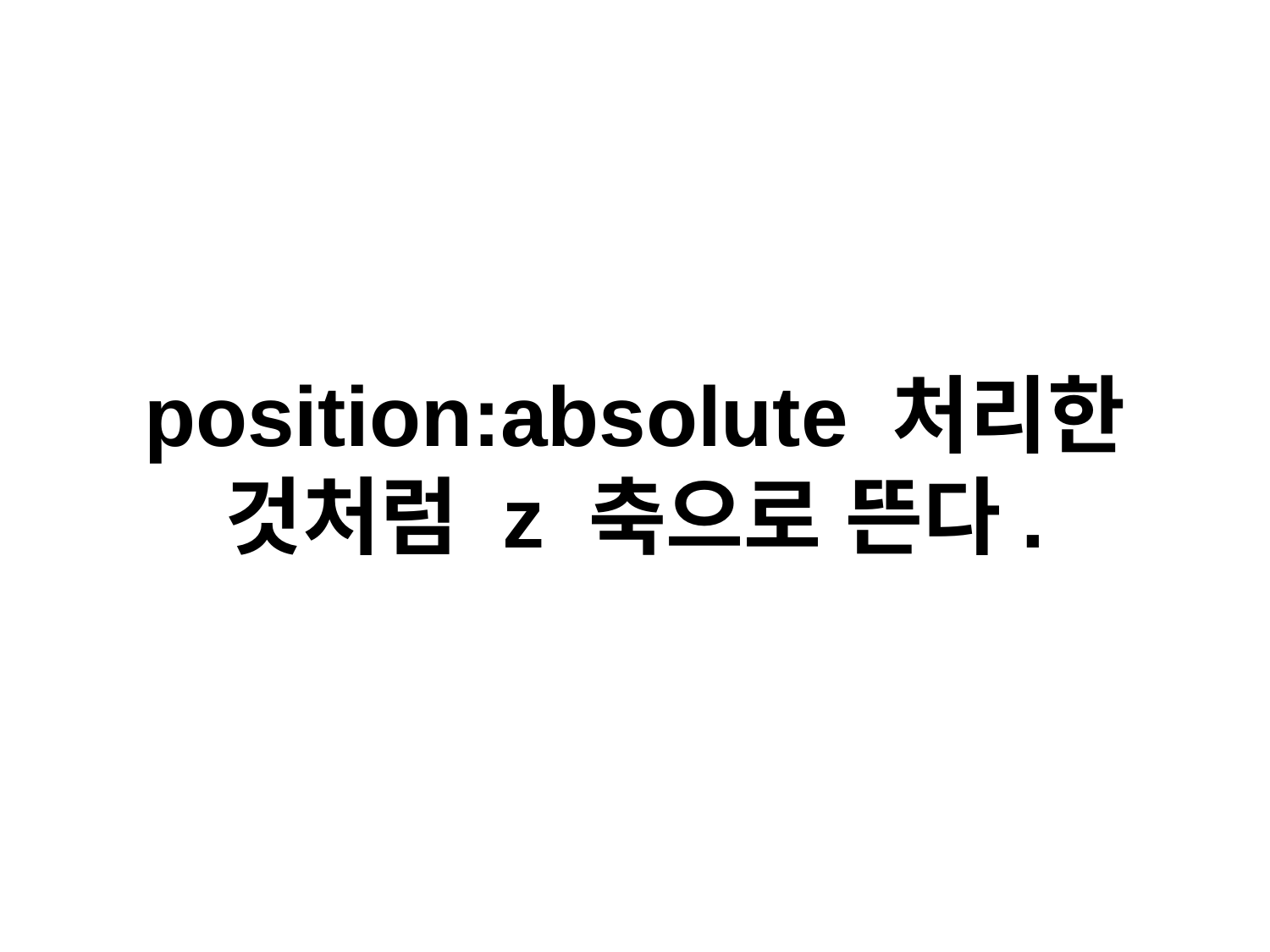

# position:absolute 처리한 것처럼 z 축으로 뜬다.